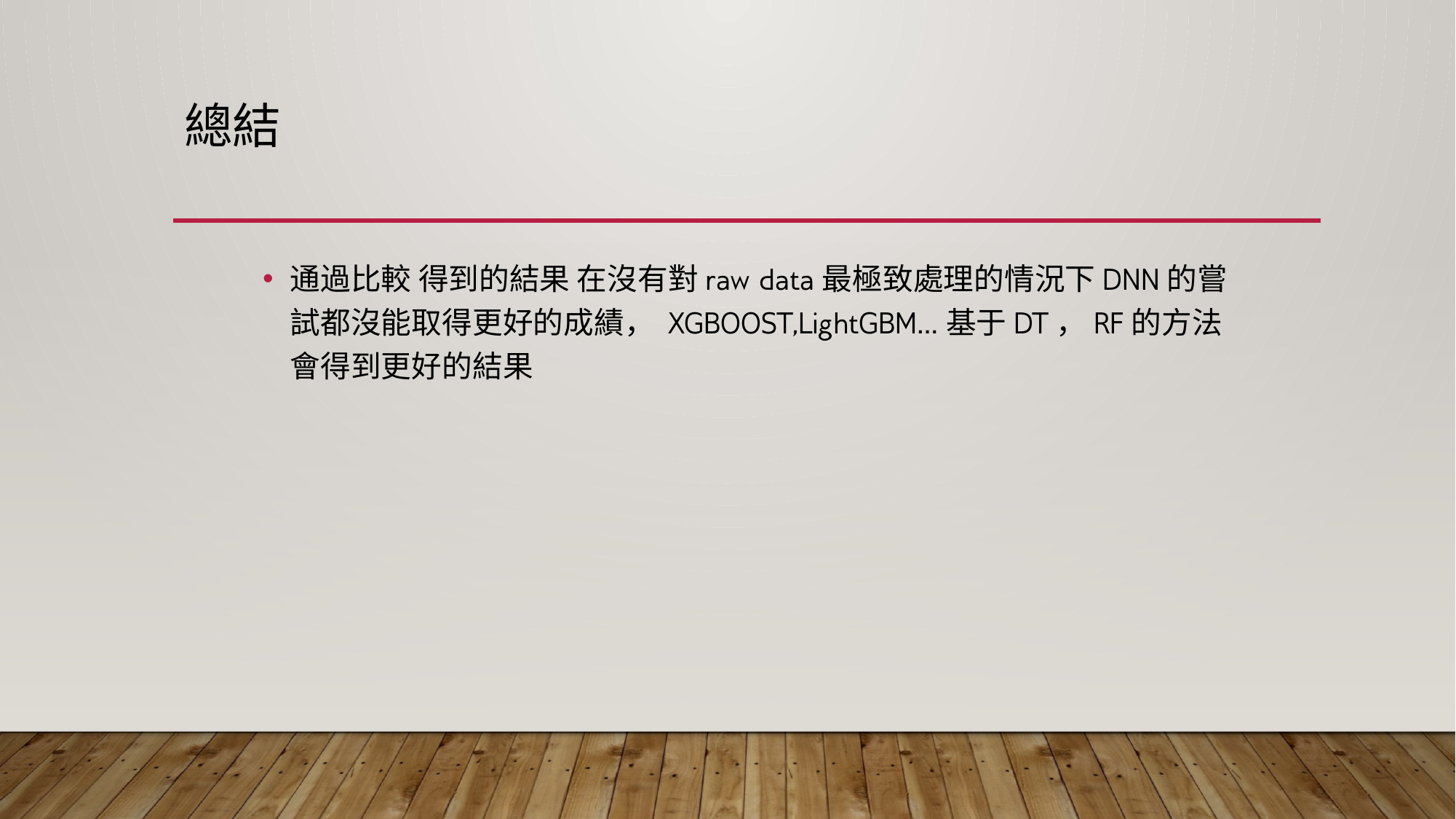

# 總結
通過比較 得到的結果 在沒有對raw data最極致處理的情況下DNN的嘗試都沒能取得更好的成績， XGBOOST,LightGBM…基于DT，RF的方法會得到更好的結果